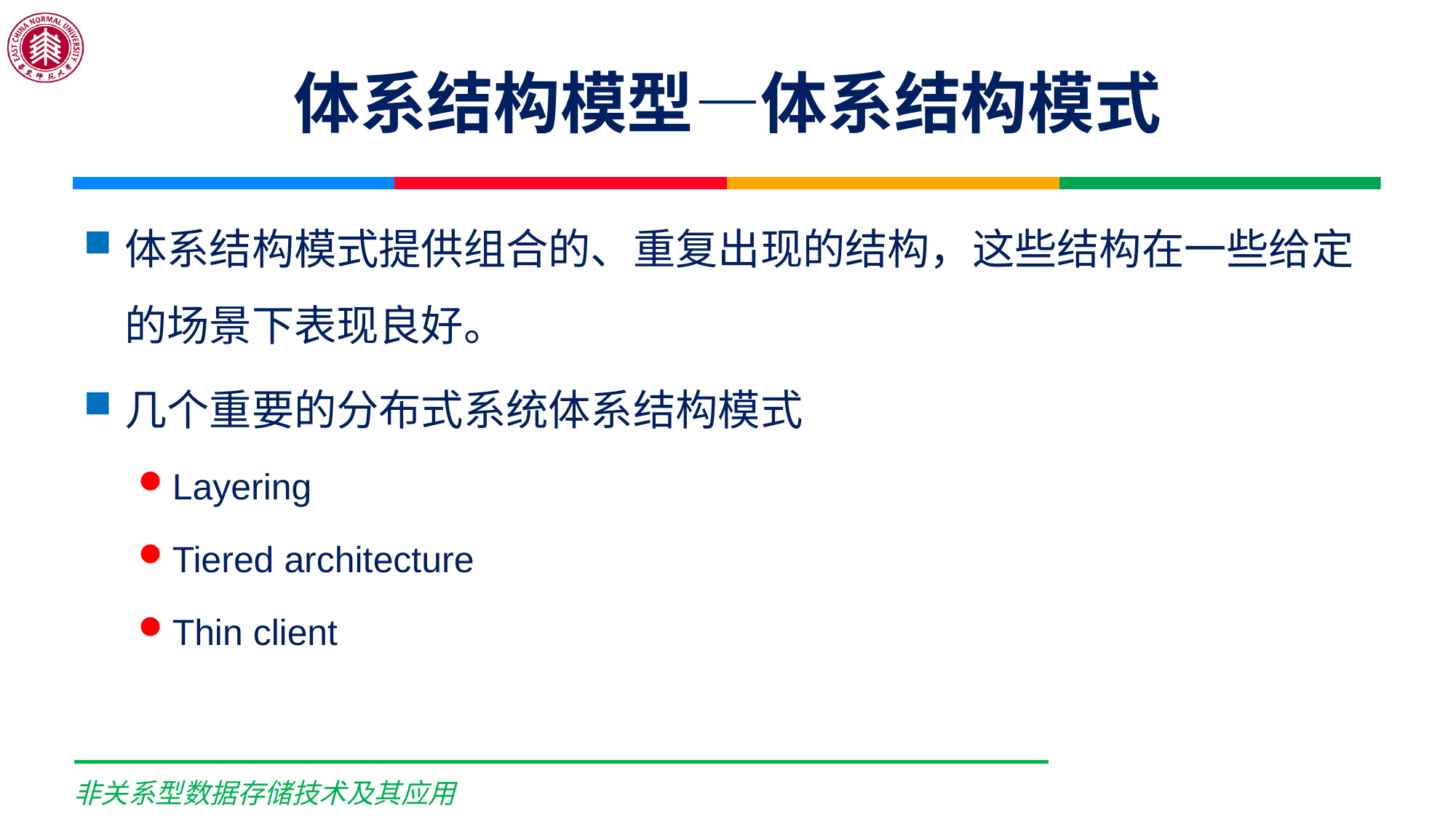

# 体系结构模型—体系结构模式
体系结构模式提供组合的、重复出现的结构，这些结构在一些给定的场景下表现良好。
几个重要的分布式系统体系结构模式
Layering
Tiered architecture
Thin client